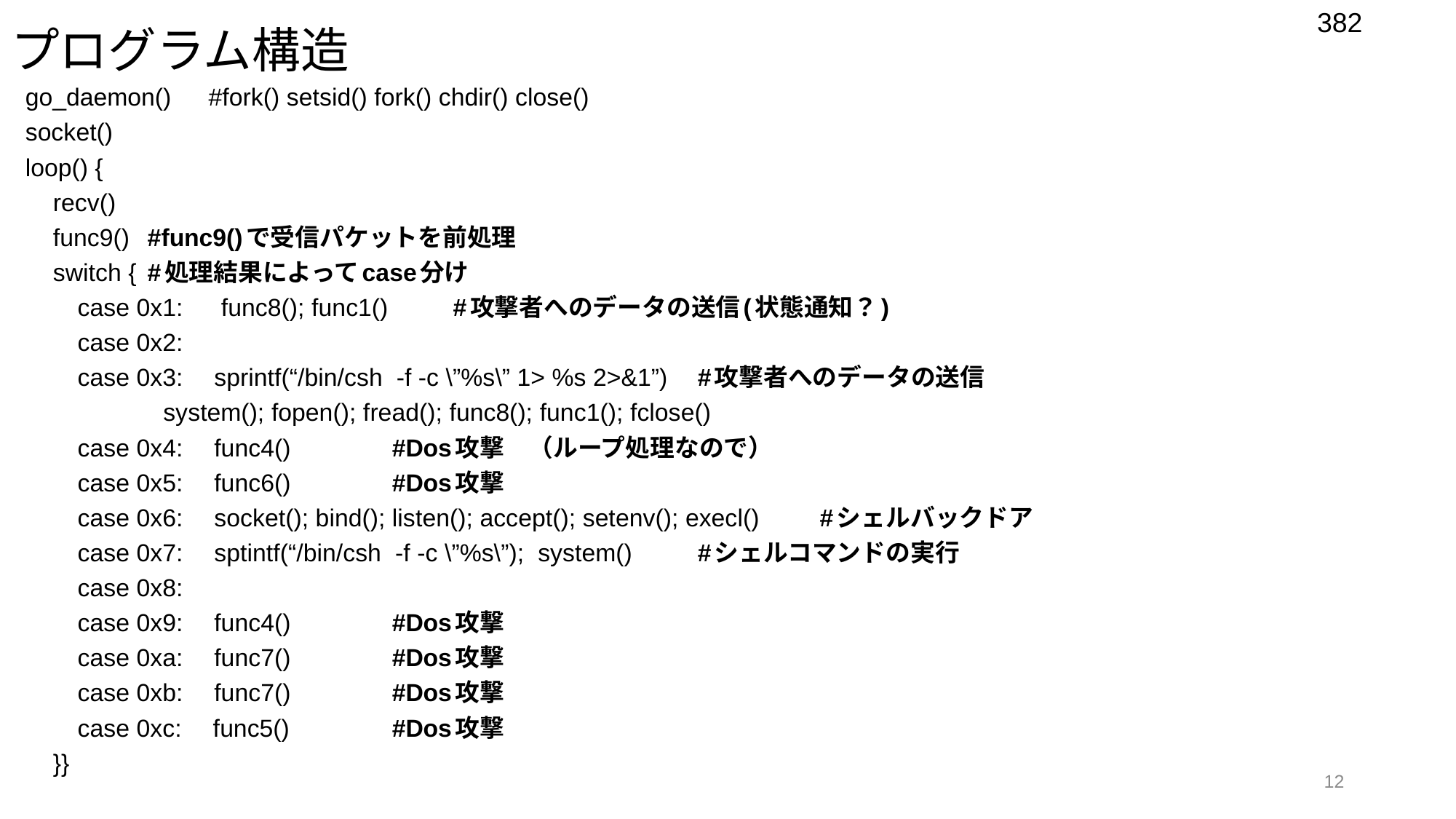

# プログラム構造
382
go_daemon()		#fork() setsid() fork() chdir() close()
socket()
loop() {
　recv()
　func9()		#func9()で受信パケットを前処理
　switch {		#処理結果によってcase分け
　　case 0x1: 　func8(); func1() 					#攻撃者へのデータの送信(状態通知？)
　　case 0x2:
　　case 0x3:　sprintf(“/bin/csh  -f -c \”%s\” 1> %s 2>&1”) 		#攻撃者へのデータの送信
	　　　system(); fopen(); fread(); func8(); func1(); fclose()
　　case 0x4:　func4()						#Dos攻撃　（ループ処理なので）
　　case 0x5:　func6() 						#Dos攻撃
　　case 0x6:　socket(); bind(); listen(); accept(); setenv(); execl()	#シェルバックドア
　　case 0x7:　sptintf(“/bin/csh  -f -c \”%s\”);  system()		#シェルコマンドの実行
　　case 0x8:
　　case 0x9:　func4()						#Dos攻撃
　　case 0xa:　func7()						#Dos攻撃
　　case 0xb:　func7()						#Dos攻撃
　　case 0xc:　func5()						#Dos攻撃
　}}

12